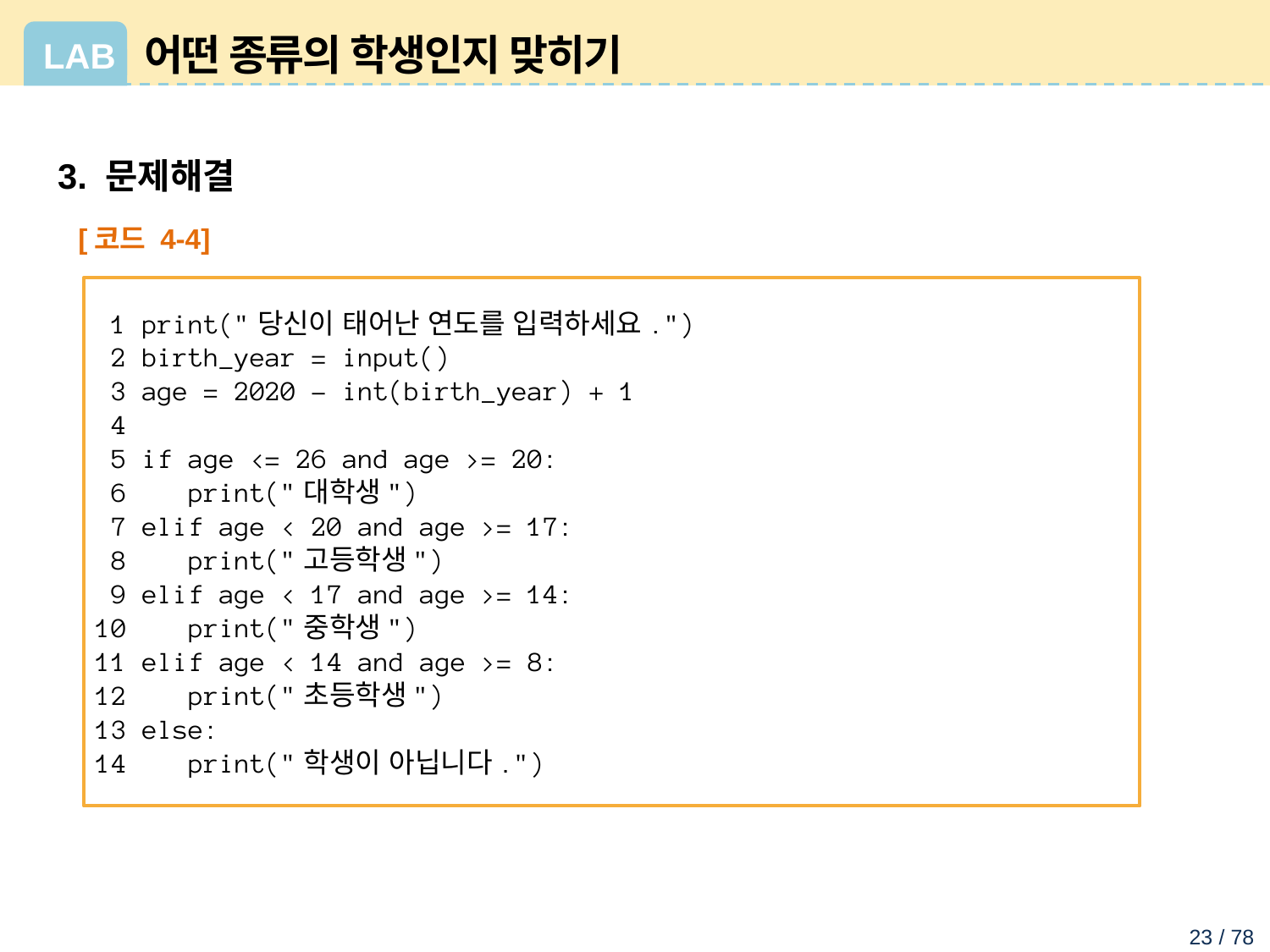

# 어떤 종류의 학생인지 맞히기
3. 문제해결

[코드 4-4]
 1 print("당신이 태어난 연도를 입력하세요.")
 2 birth_year = input()
 3 age = 2020 - int(birth_year) + 1
 4
 5 if age <= 26 and age >= 20:
 6    print("대학생")
 7 elif age < 20 and age >= 17:
 8    print("고등학생")
 9 elif age < 17 and age >= 14:
10    print("중학생")
11 elif age < 14 and age >= 8:
12    print("초등학생")
13 else:
14    print("학생이 아닙니다.")